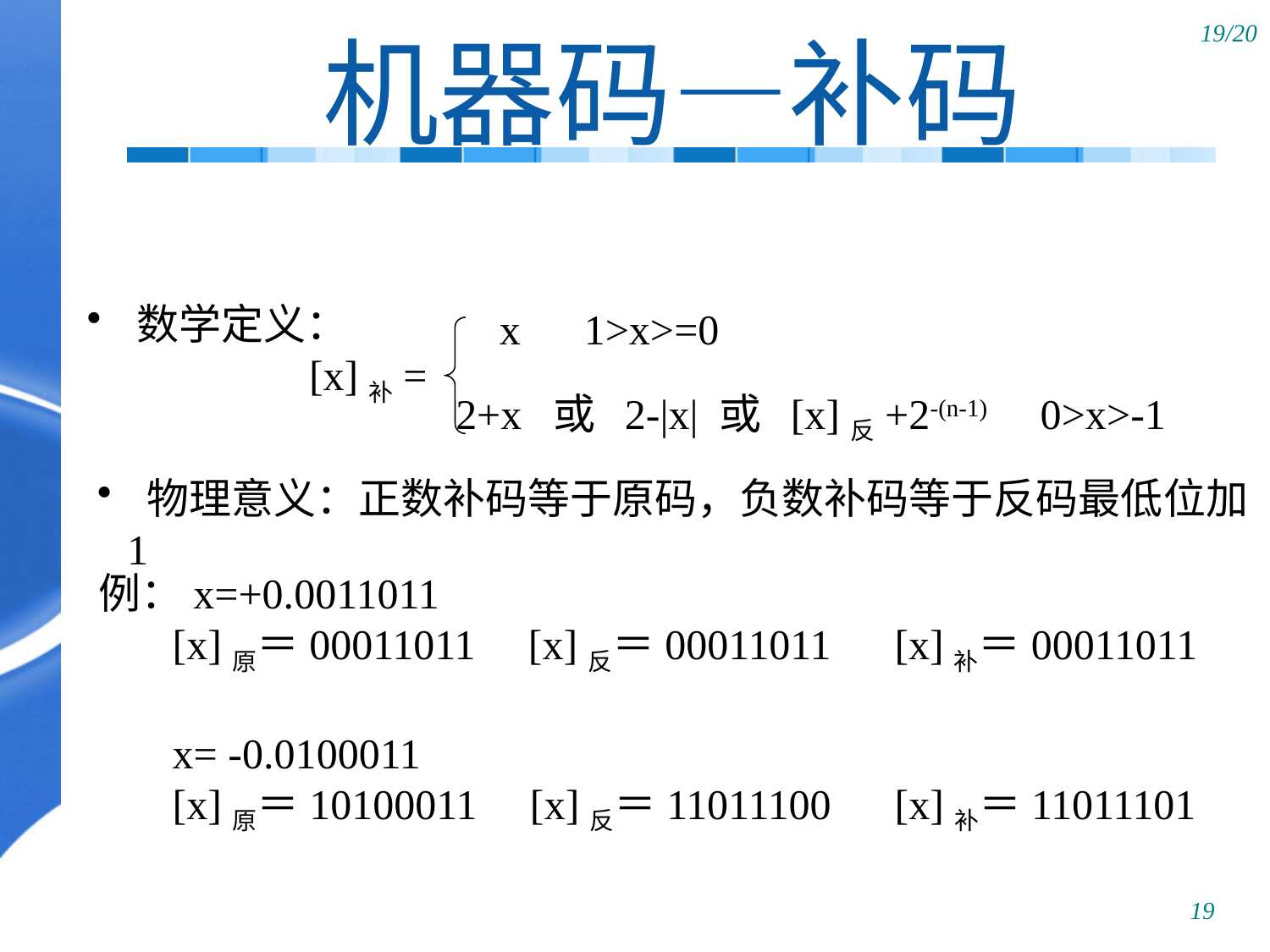

# 机器码—补码
 数学定义：
                     [x]补=
x      1>x>=0

2+x  或  2-|x| 或  [x]反+2-(n-1)     0>x>-1
 物理意义：正数补码等于原码，负数补码等于反码最低位加1
例：x=+0.0011011
       [x]原＝00011011     [x]反＝00011011      [x]补＝00011011

       x= -0.0100011
       [x]原＝10100011     [x]反＝11011100      [x]补＝11011101